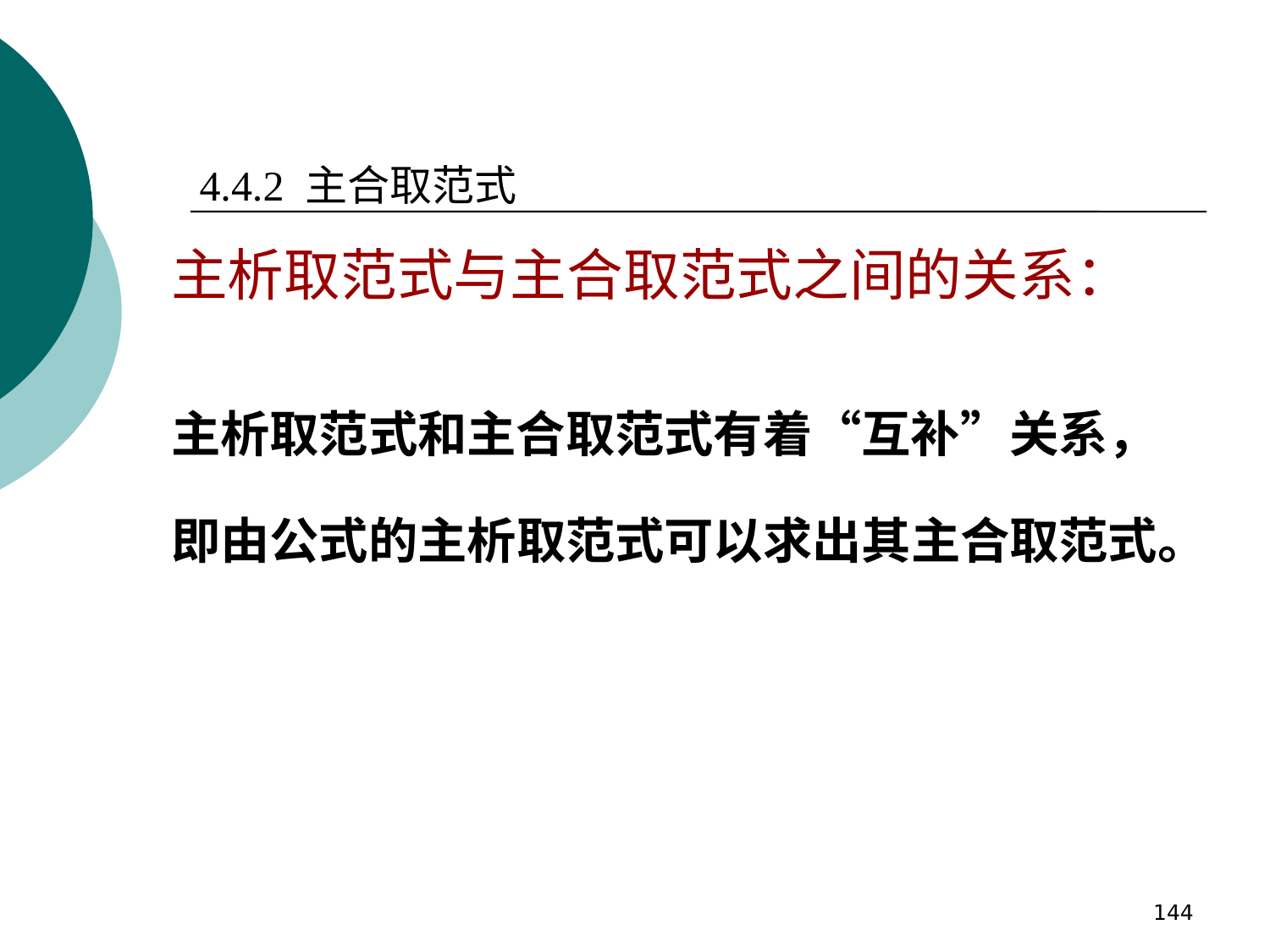

4.4.2 主合取范式
主析取范式与主合取范式之间的关系：
主析取范式和主合取范式有着“互补”关系，
即由公式的主析取范式可以求出其主合取范式。

144